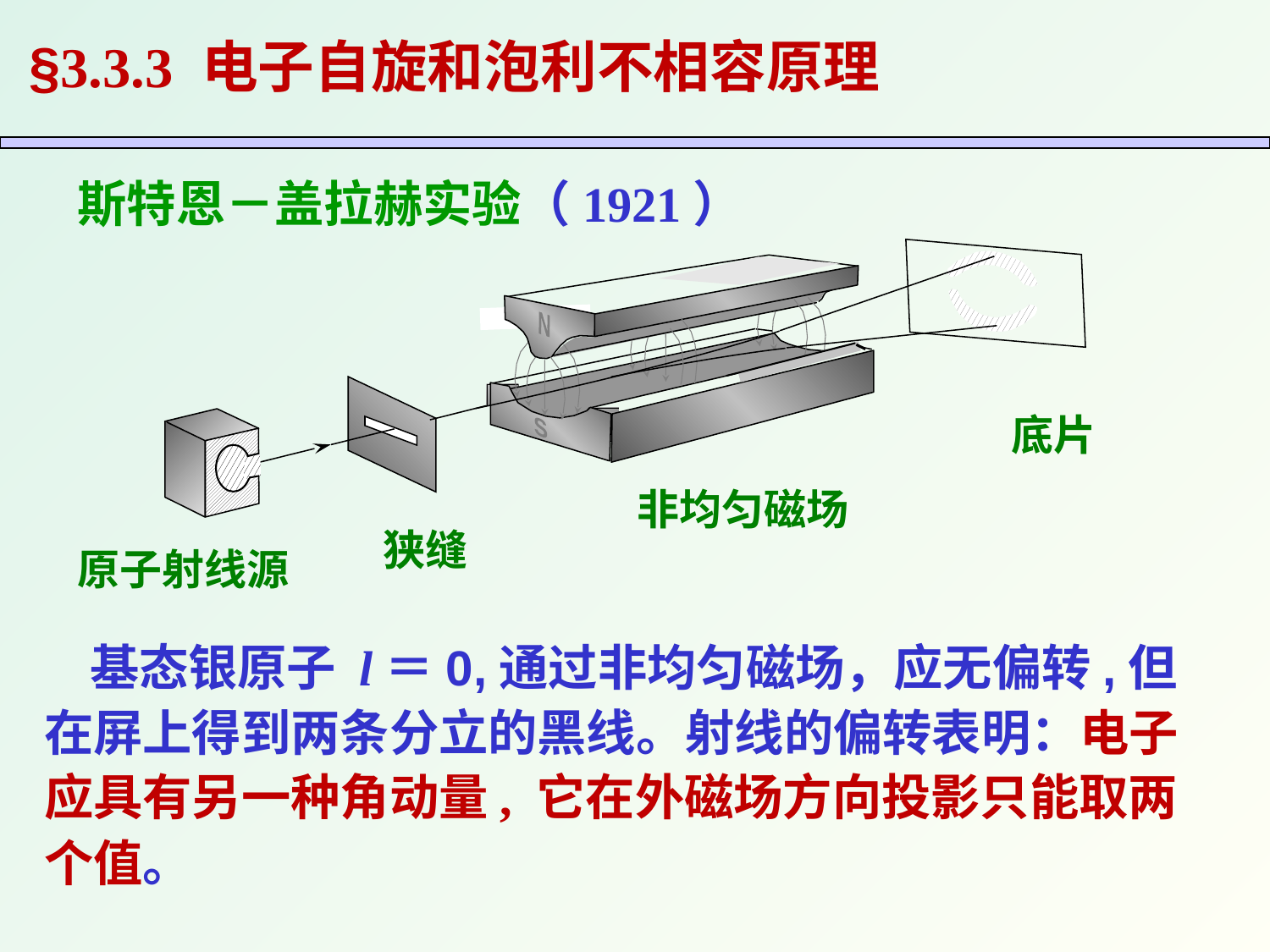

§3.3.3 电子自旋和泡利不相容原理

斯特恩－盖拉赫实验（1921）

N

S

底片
非均匀磁场
狭缝
原子射线源

   基态银原子 l＝0,通过非均匀磁场，应无偏转,但在屏上得到两条分立的黑线。射线的偏转表明：电子应具有另一种角动量, 它在外磁场方向投影只能取两个值。